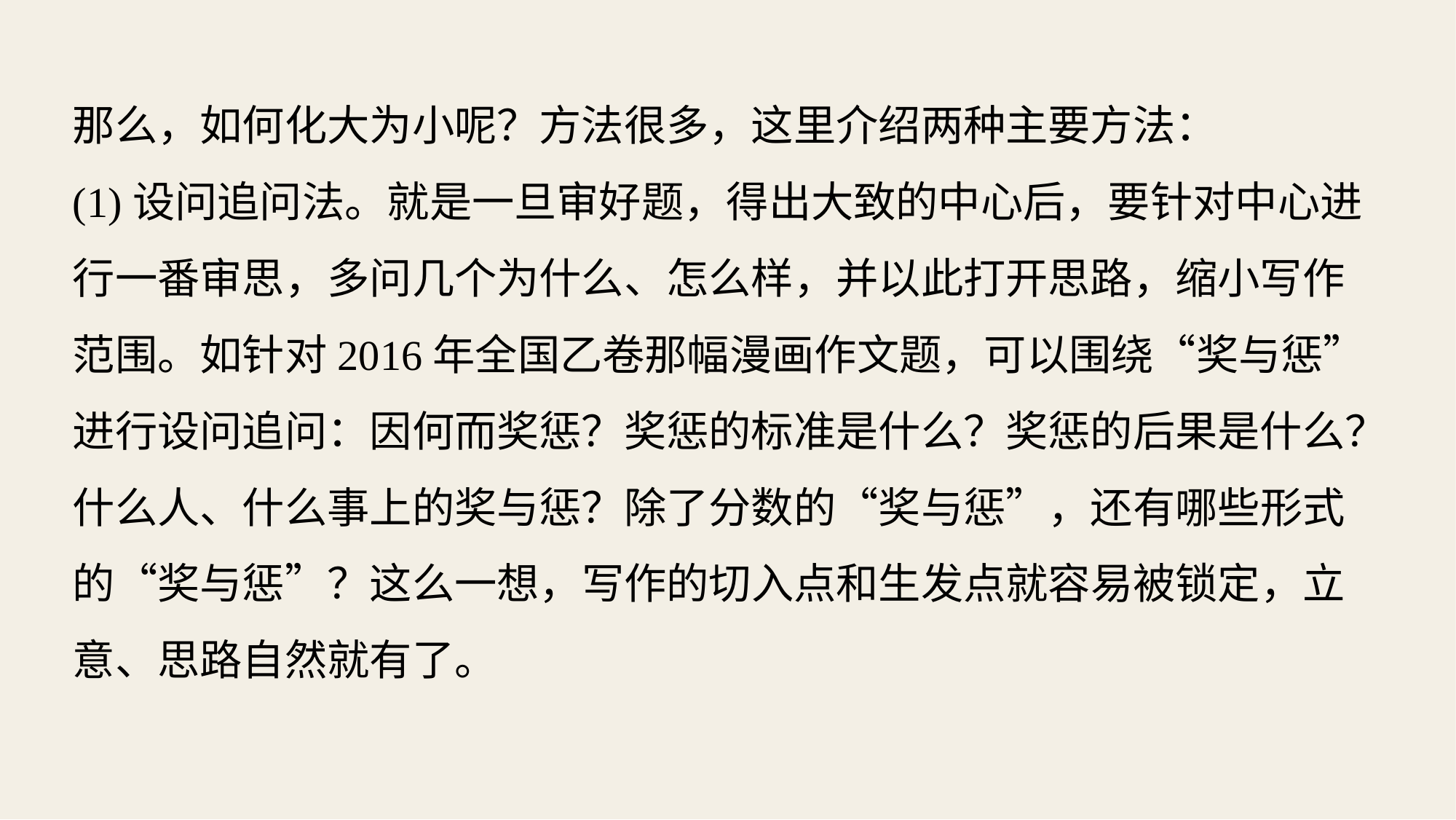

那么，如何化大为小呢？方法很多，这里介绍两种主要方法：
(1)设问追问法。就是一旦审好题，得出大致的中心后，要针对中心进行一番审思，多问几个为什么、怎么样，并以此打开思路，缩小写作范围。如针对2016年全国乙卷那幅漫画作文题，可以围绕“奖与惩”进行设问追问：因何而奖惩？奖惩的标准是什么？奖惩的后果是什么？什么人、什么事上的奖与惩？除了分数的“奖与惩”，还有哪些形式的“奖与惩”？这么一想，写作的切入点和生发点就容易被锁定，立意、思路自然就有了。